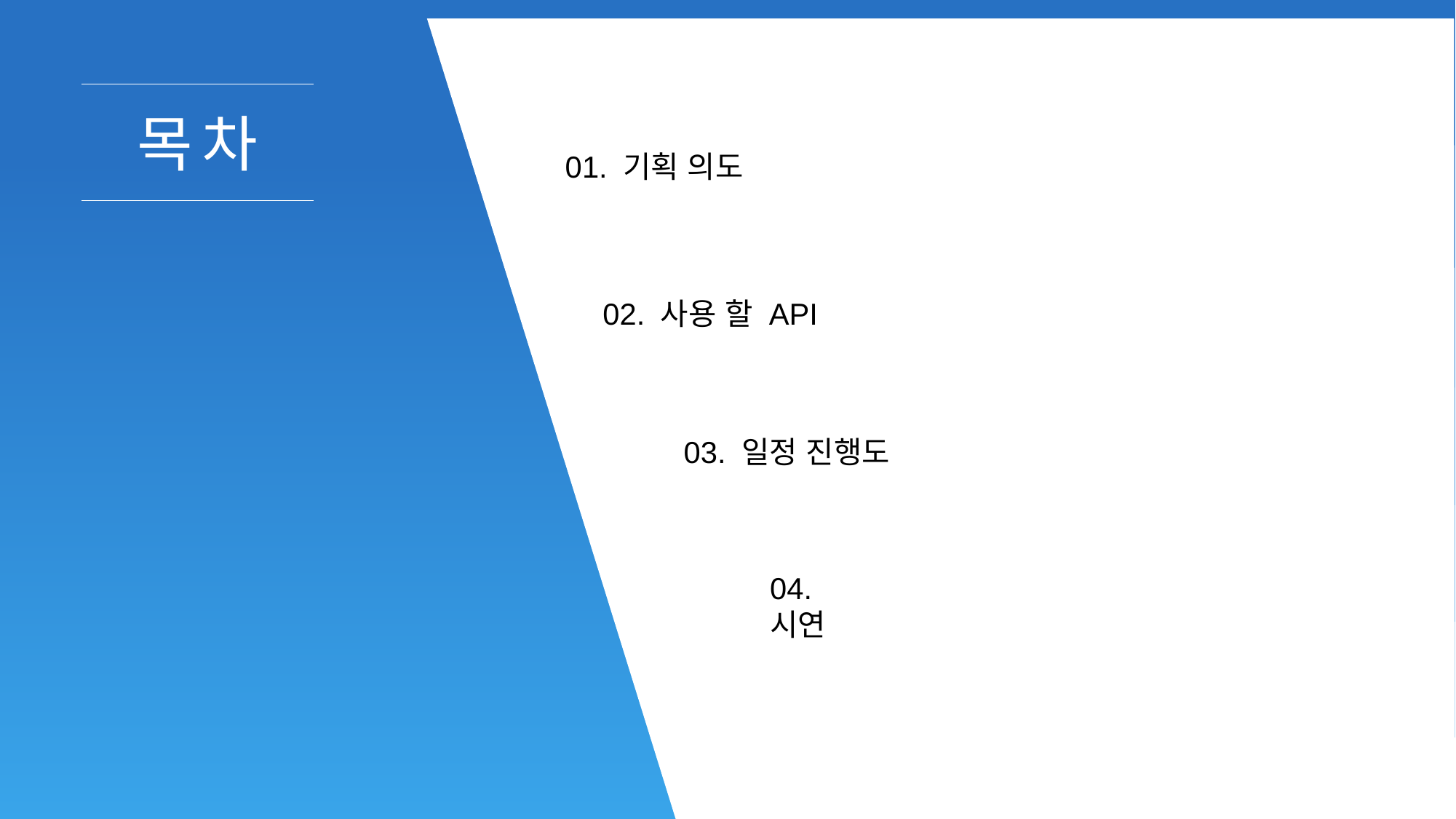

목차
01. 기획 의도

02. 사용 할 API

03. 일정 진행도
04. 시연